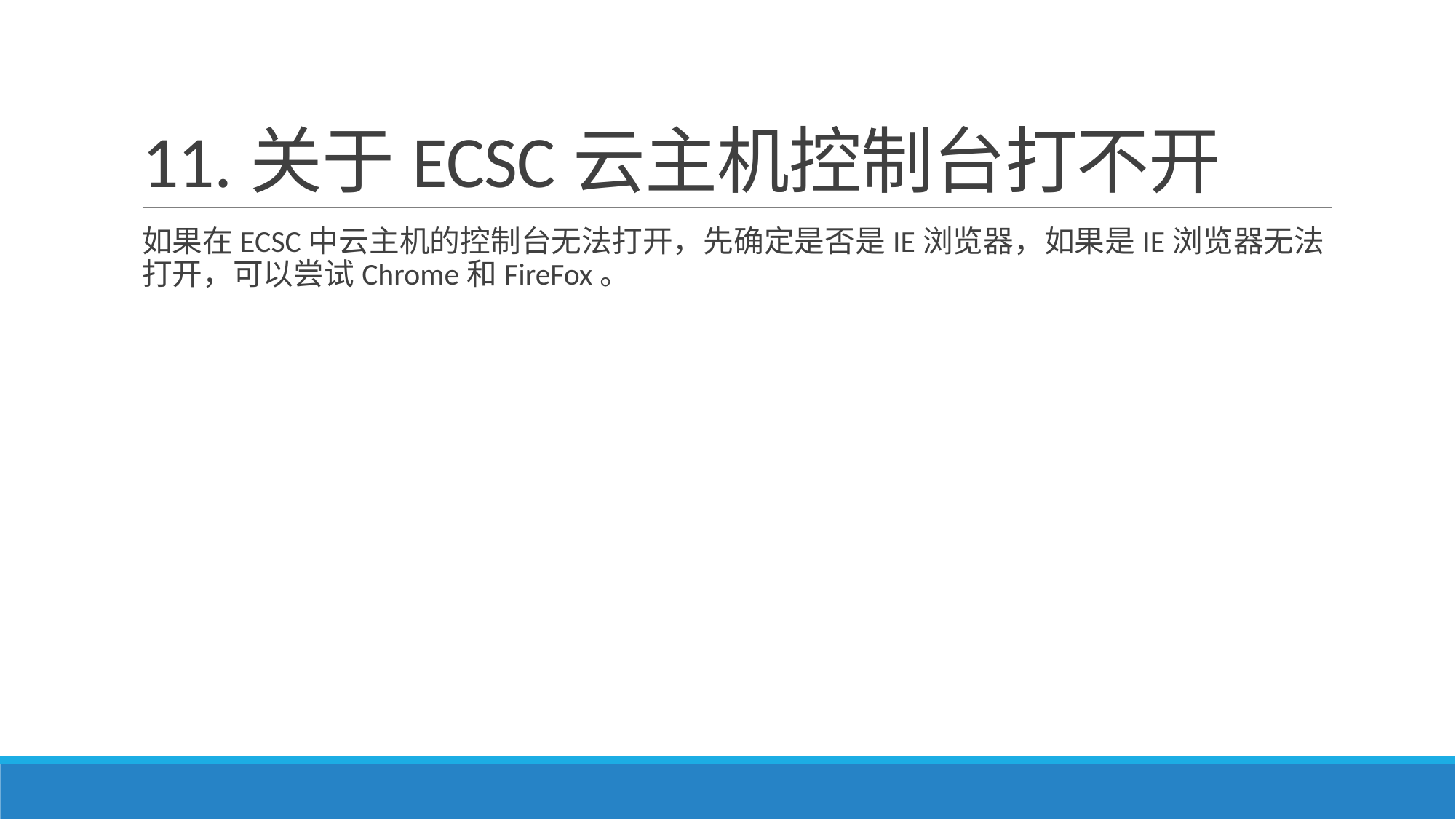

# 11.关于ECSC云主机控制台打不开
如果在ECSC中云主机的控制台无法打开，先确定是否是IE浏览器，如果是IE浏览器无法打开，可以尝试Chrome和FireFox。